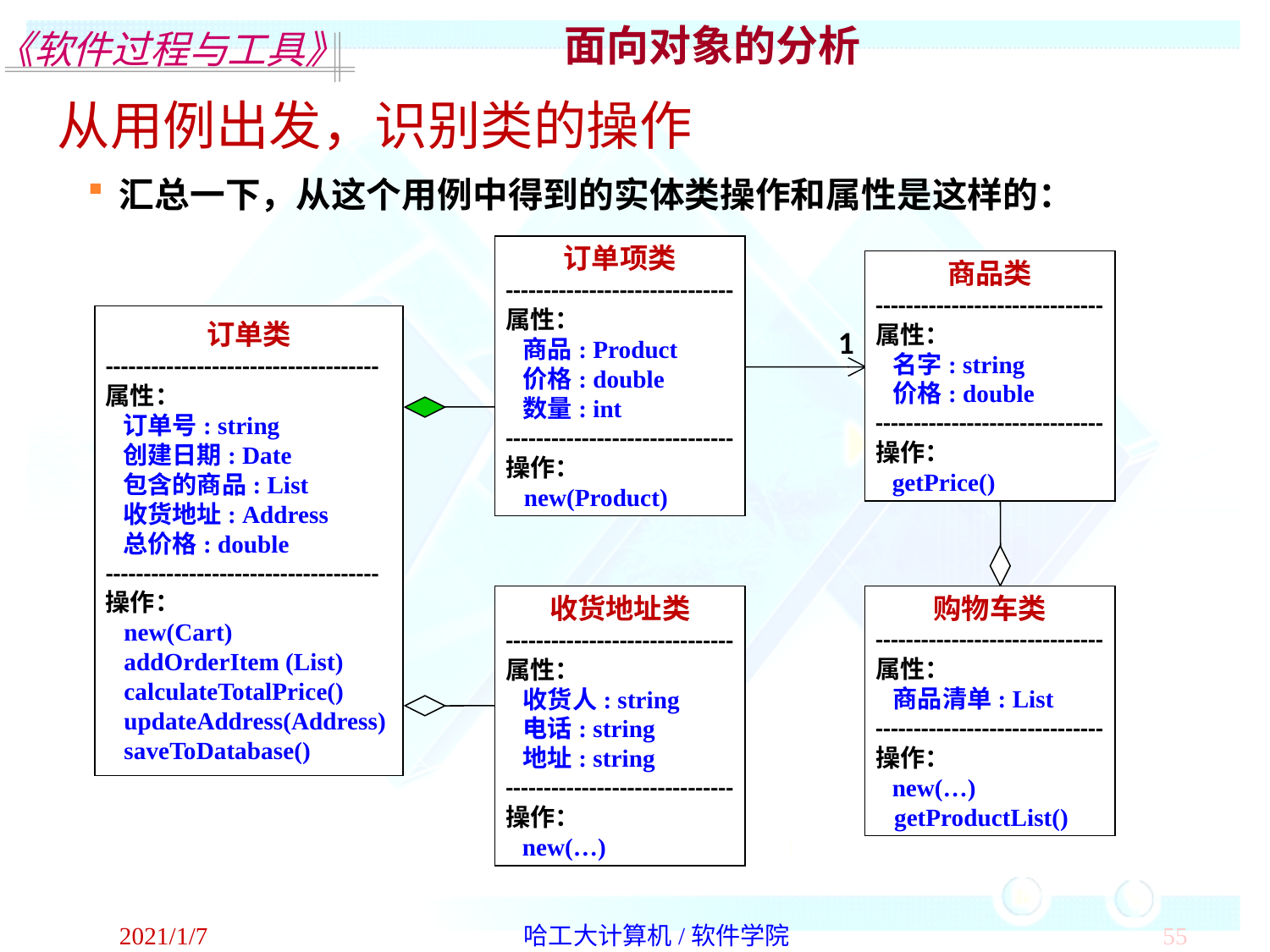

面向对象的分析
从用例出发，识别类的操作
汇总一下，从这个用例中得到的实体类操作和属性是这样的：
订单项类
------------------------------
属性：
  商品: Product
  价格: double
  数量: int
------------------------------
操作：
   new(Product)
商品类
------------------------------
属性：
  名字: string
  价格: double
------------------------------
操作：
   getPrice()
订单类
------------------------------------
属性：
  订单号: string
  创建日期: Date
  包含的商品: List
  收货地址: Address
  总价格: double
------------------------------------
操作：
   new(Cart)
   addOrderItem (List)
   calculateTotalPrice()
   updateAddress(Address)
   saveToDatabase()
1

购物车类
------------------------------
属性：
  商品清单: List
------------------------------
操作：
   new(…)
   getProductList()
收货地址类
------------------------------
属性：
  收货人: string
  电话: string
  地址: string
------------------------------
操作：
   new(…)